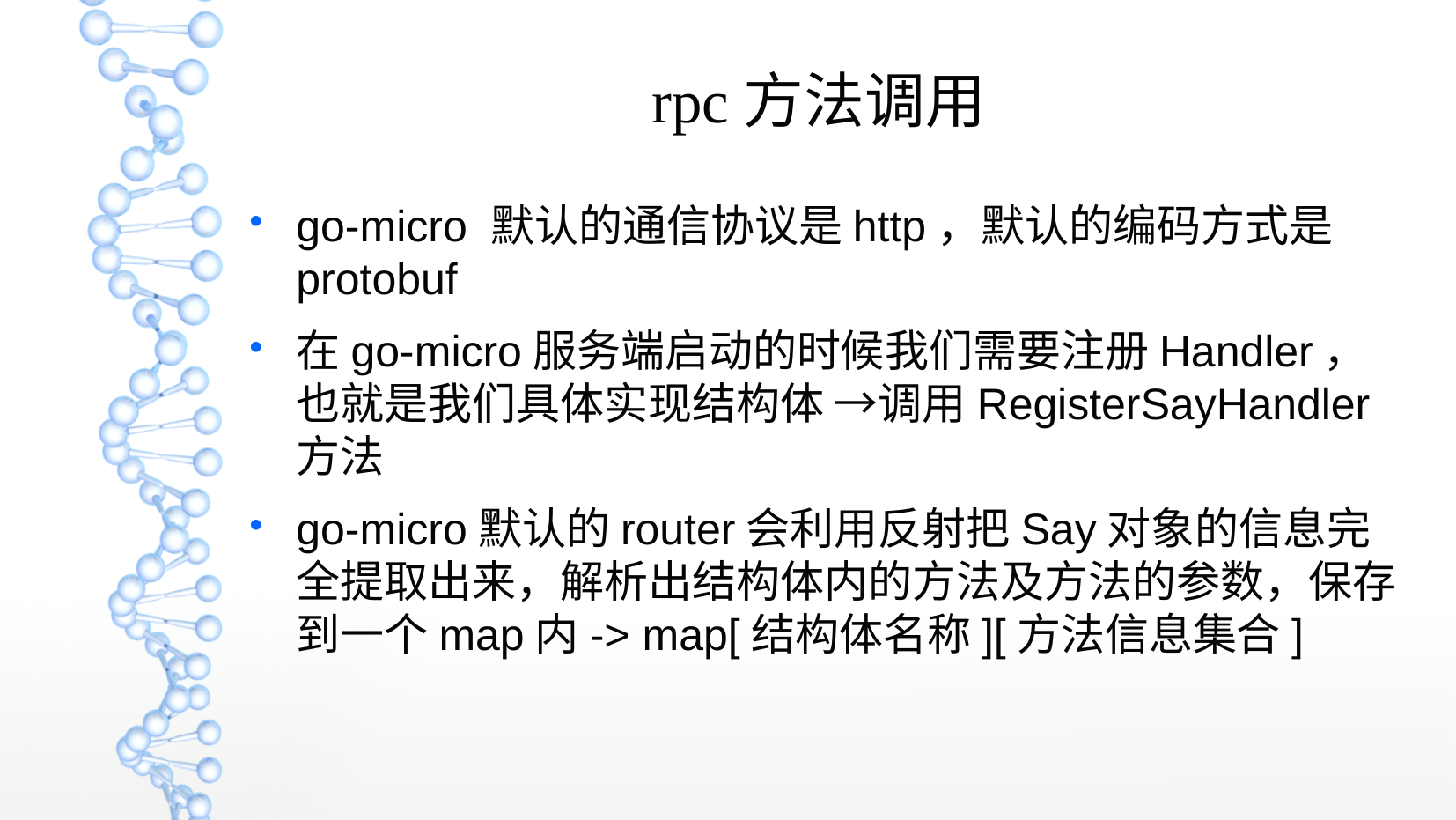

rpc方法调用
go-micro 默认的通信协议是http，默认的编码方式是protobuf
在go-micro服务端启动的时候我们需要注册Handler，也就是我们具体实现结构体 →调用RegisterSayHandler方法
go-micro默认的router会利用反射把Say对象的信息完全提取出来，解析出结构体内的方法及方法的参数，保存到一个map内-> map[结构体名称][方法信息集合]